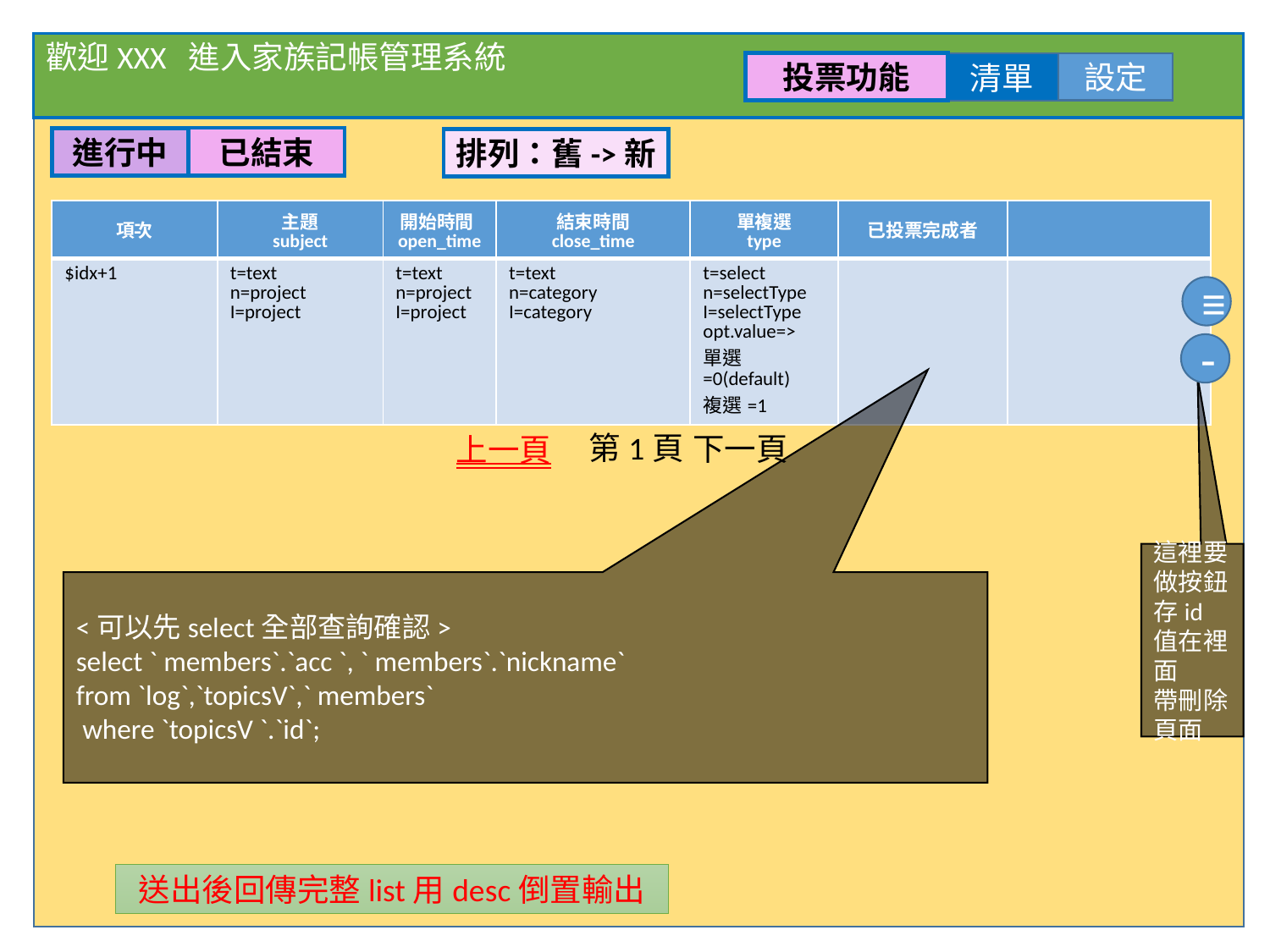

歡迎XXX  進入家族記帳管理系統
投票功能
設定
清單

已結束
進行中
排列：舊->新
| 項次 | 主題 subject | 開始時間open\_time | 結束時間 close\_time | 單複選 type | 已投票完成者 |  |
| --- | --- | --- | --- | --- | --- | --- |
| $idx+1 | t=text n=project I=project | t=text n=project I=project | t=text n=category I=category | t=select n=selectType I=selectType opt.value=> 單選=0(default) 複選=1 |  |  |
≡
-
第1頁
下一頁
上一頁
這裡要做按鈕
存id值在裡面
帶刪除頁面
<可以先select全部查詢確認>
select ` members`.`acc `, ` members`.`nickname`
from `log`,`topicsV`,` members`
 where `topicsV `.`id`;
送出後回傳完整list用desc倒置輸出